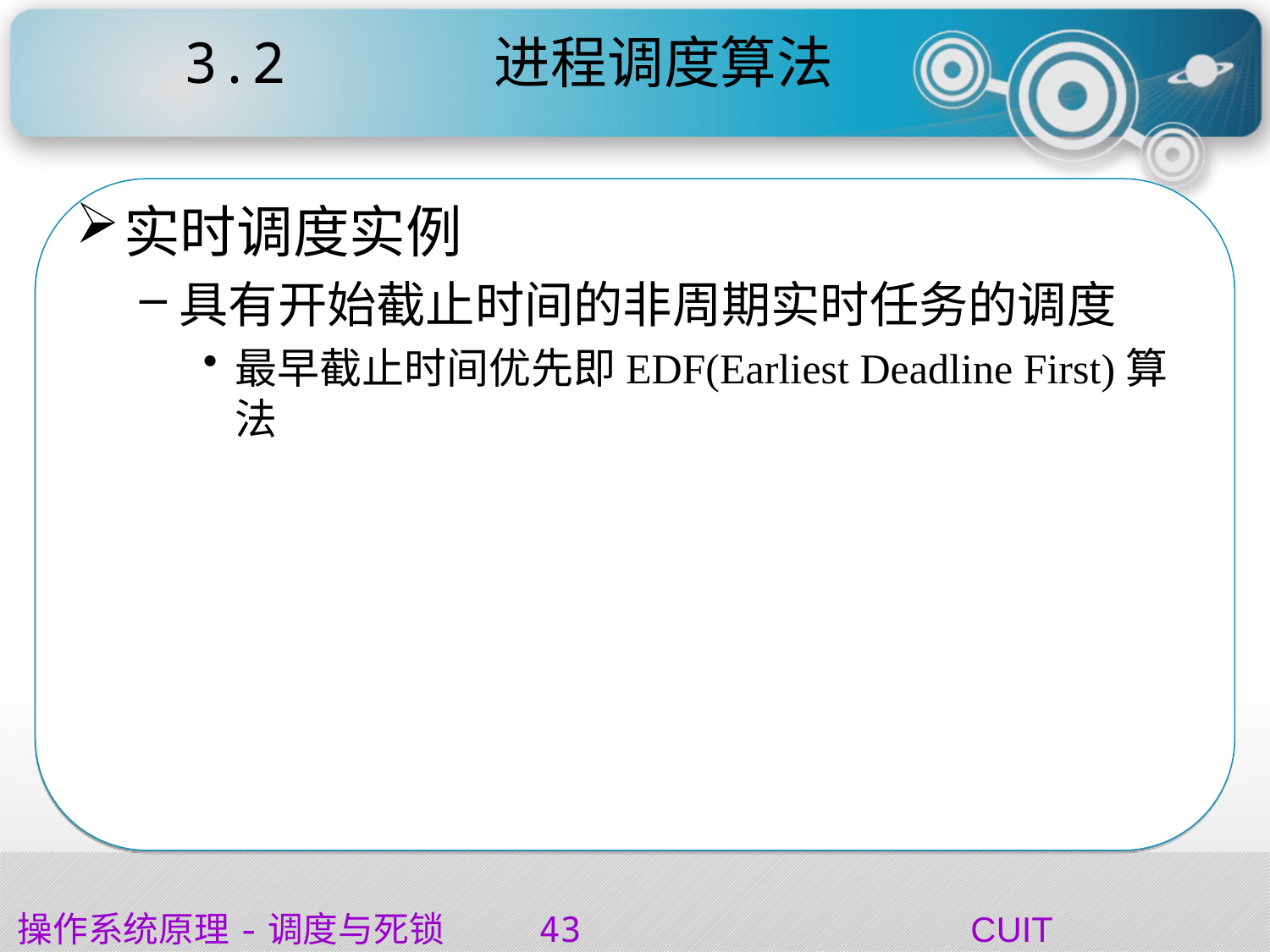

# 3.2	     进程调度算法
实时调度实例
具有开始截止时间的非周期实时任务的调度
最早截止时间优先即EDF(Earliest Deadline First)算法